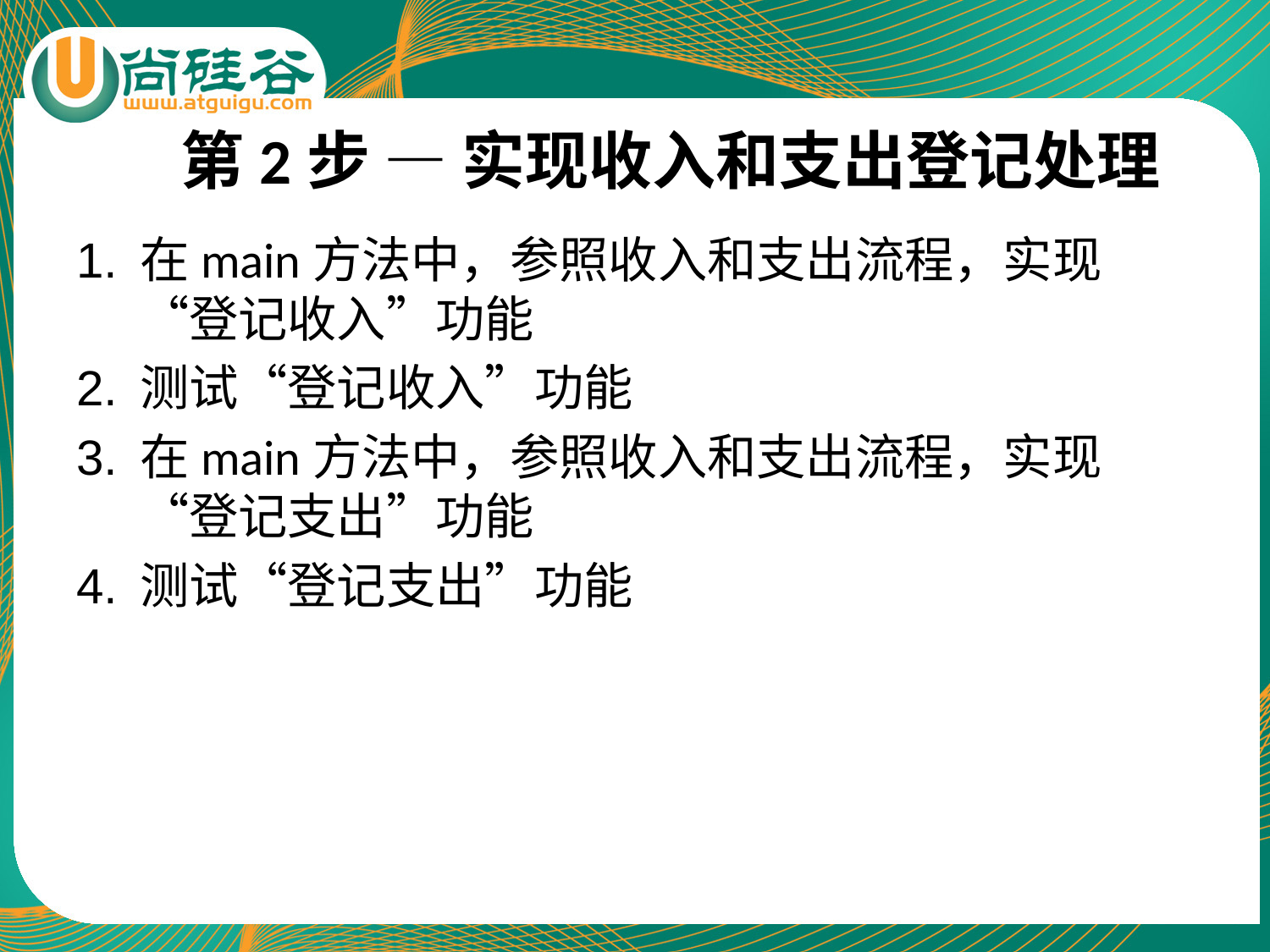

# 第2步 — 实现收入和支出登记处理
在main方法中，参照收入和支出流程，实现“登记收入”功能
测试“登记收入”功能
在main方法中，参照收入和支出流程，实现“登记支出”功能
测试“登记支出”功能